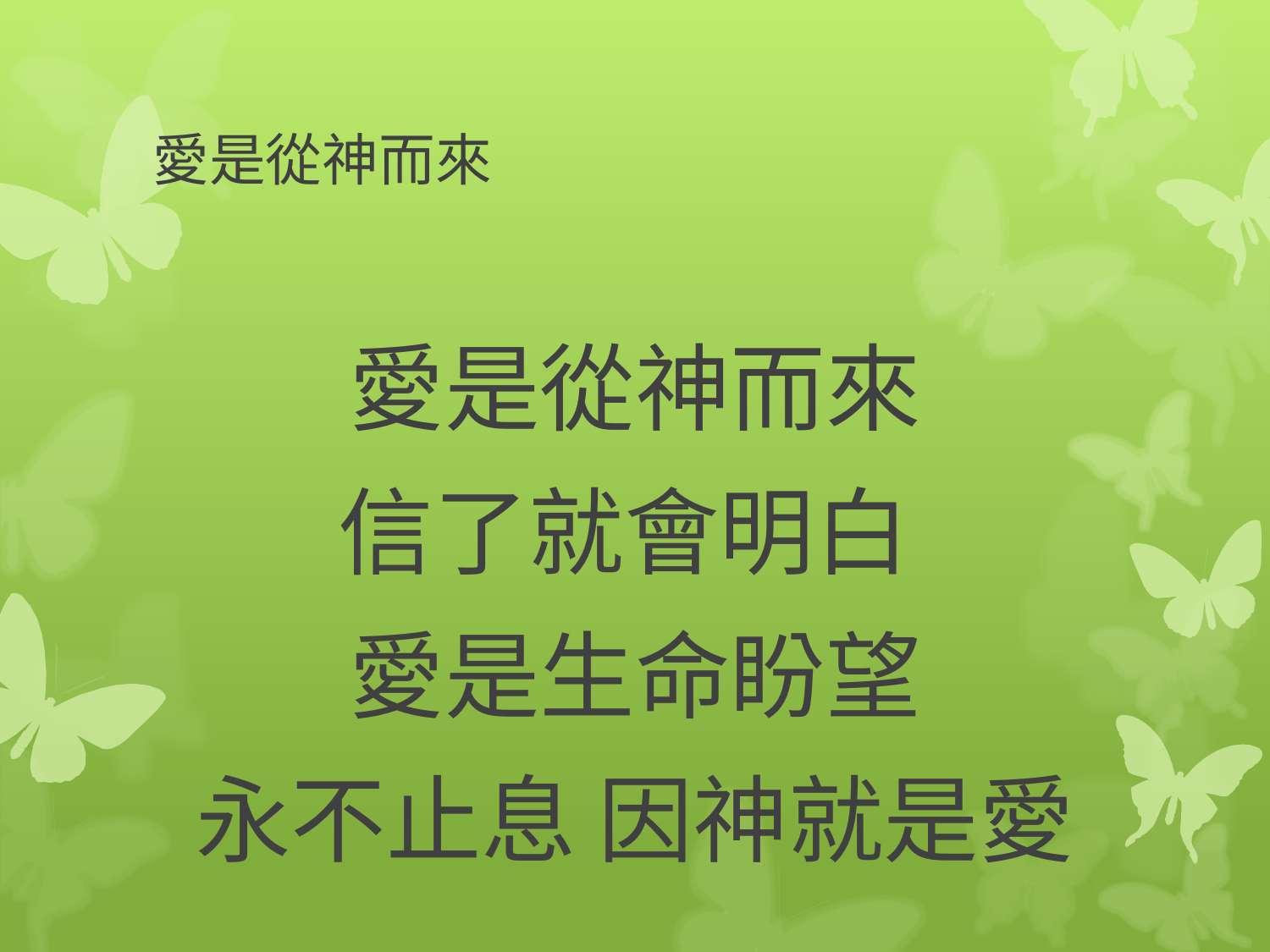

# 愛是從神而來
愛是從神而來
信了就會明白
愛是生命盼望
永不止息 因神就是愛